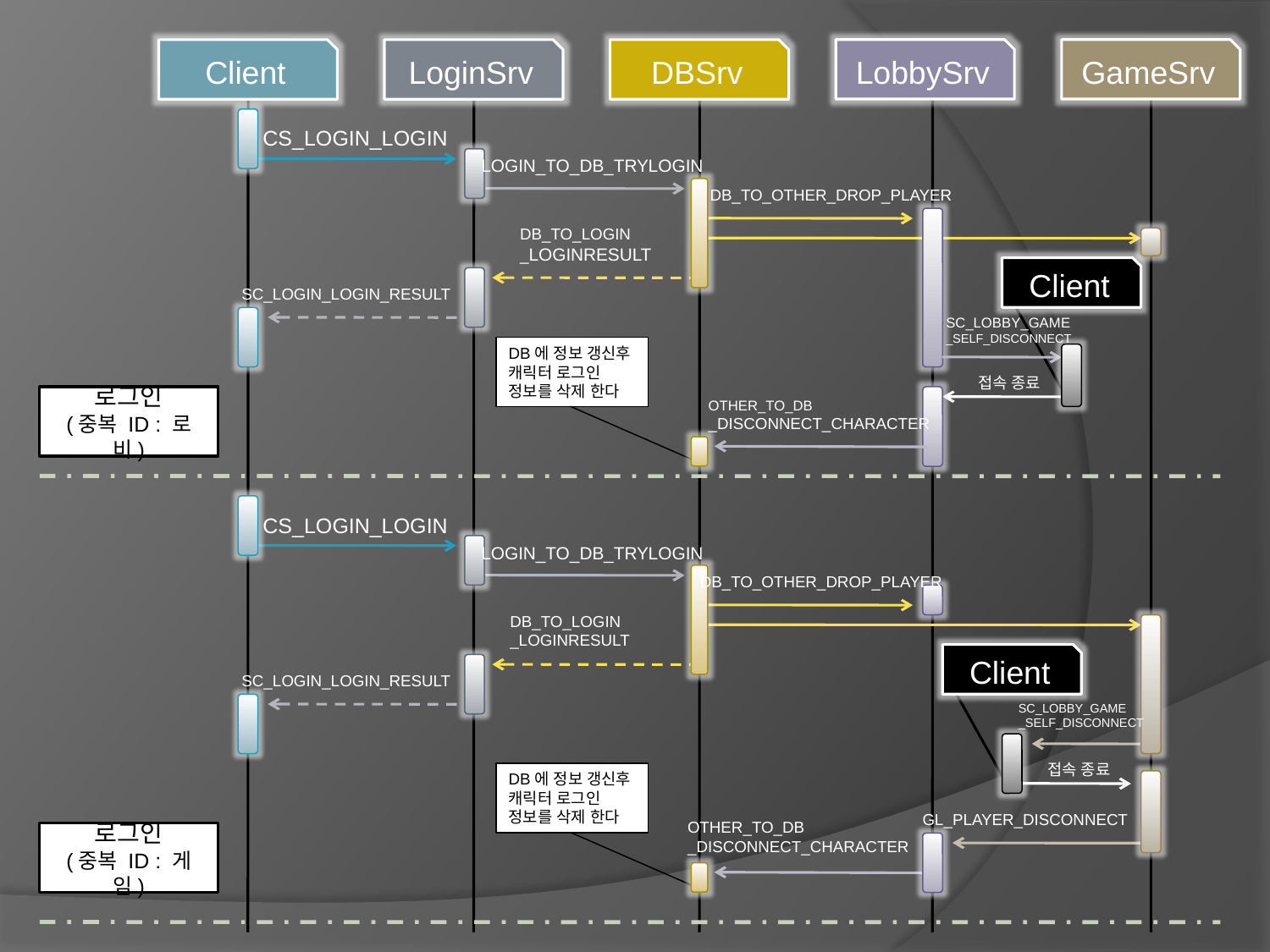

LobbySrv
GameSrv
Client
LoginSrv
DBSrv

CS_LOGIN_LOGIN

LOGIN_TO_DB_TRYLOGIN

DB_TO_OTHER_DROP_PLAYER

DB_TO_LOGIN
_LOGINRESULT

Client

SC_LOGIN_LOGIN_RESULT

SC_LOBBY_GAME
_SELF_DISCONNECT
DB에 정보 갱신후 캐릭터 로그인
정보를 삭제 한다

접속 종료
로그인
(중복 ID : 로비)

OTHER_TO_DB
_DISCONNECT_CHARACTER

CS_LOGIN_LOGIN

LOGIN_TO_DB_TRYLOGIN

DB_TO_OTHER_DROP_PLAYER

DB_TO_LOGIN
_LOGINRESULT

Client

SC_LOGIN_LOGIN_RESULT

SC_LOBBY_GAME
_SELF_DISCONNECT

접속 종료
DB에 정보 갱신후 캐릭터 로그인
정보를 삭제 한다

GL_PLAYER_DISCONNECT
OTHER_TO_DB
_DISCONNECT_CHARACTER
로그인
(중복 ID : 게임)